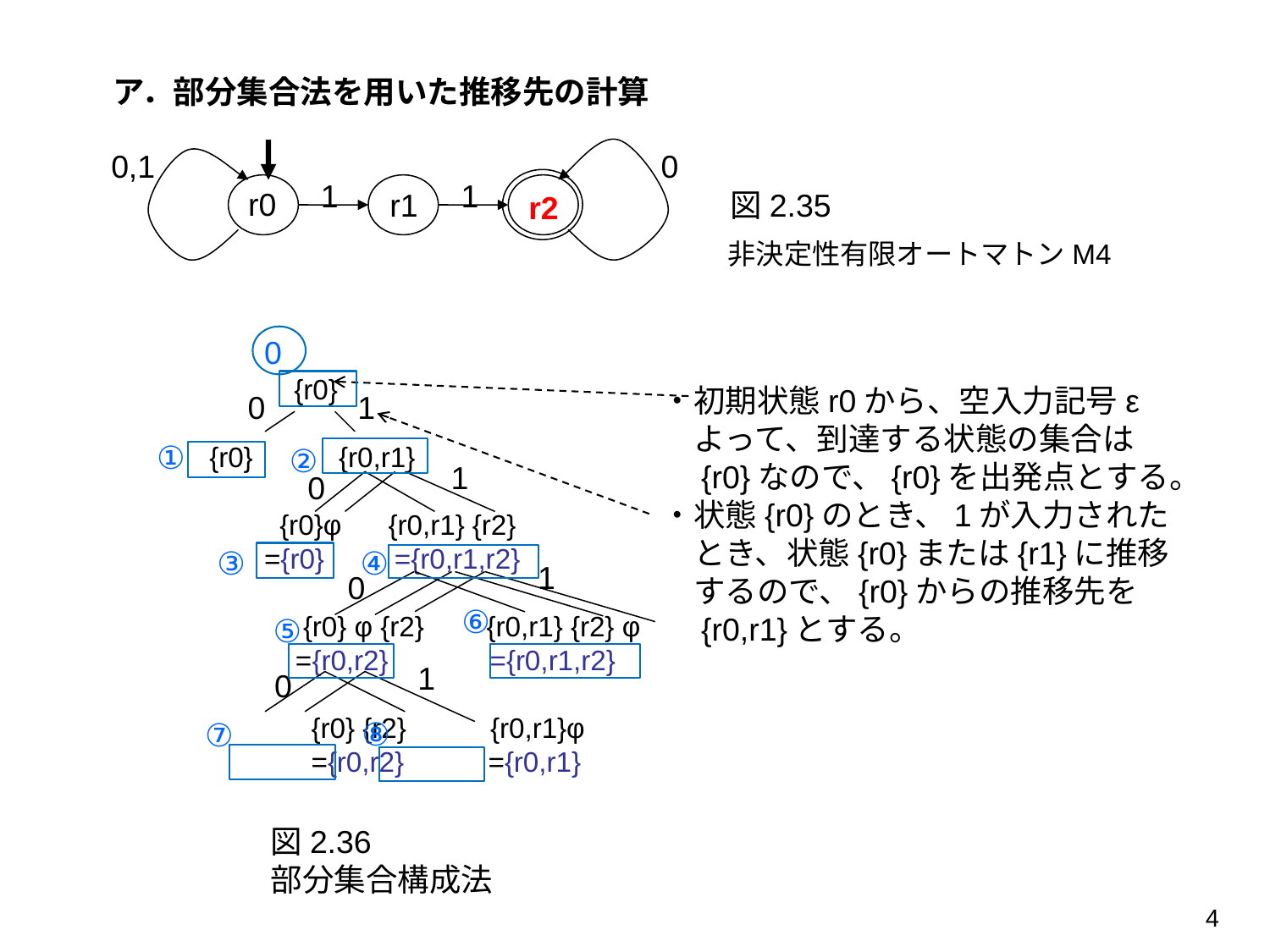

ア．部分集合法を用いた推移先の計算

0,1

0

1
1

r0
図2.35
r1
r2

非決定性有限オートマトンM4
0

                     {r0}

             {r0}           {r0,r1}

                      {r0}φ      {r0,r1} {r2}
                    ={r0}         ={r0,r1,r2}

                         {r0} φ {r2}        {r0,r1} {r2} φ
                        ={r0,r2}             ={r0,r1,r2}

　　　　　　　{r0} {r2} 　　 {r0,r1}φ
　　　　　　　={r0,r2} 　　 ={r0,r1}

・初期状態r0から、空入力記号ε
　よって、到達する状態の集合は
　{r0}なので、{r0}を出発点とする。
・状態{r0}のとき、1が入力された
　とき、状態{r0}または{r1}に推移
　するので、{r0}からの推移先を
　{r0,r1}とする。
0
1

①
②

1
0

③
④

1
0

⑥
⑤

1
0

⑧
⑦

図2.36
部分集合構成法
4